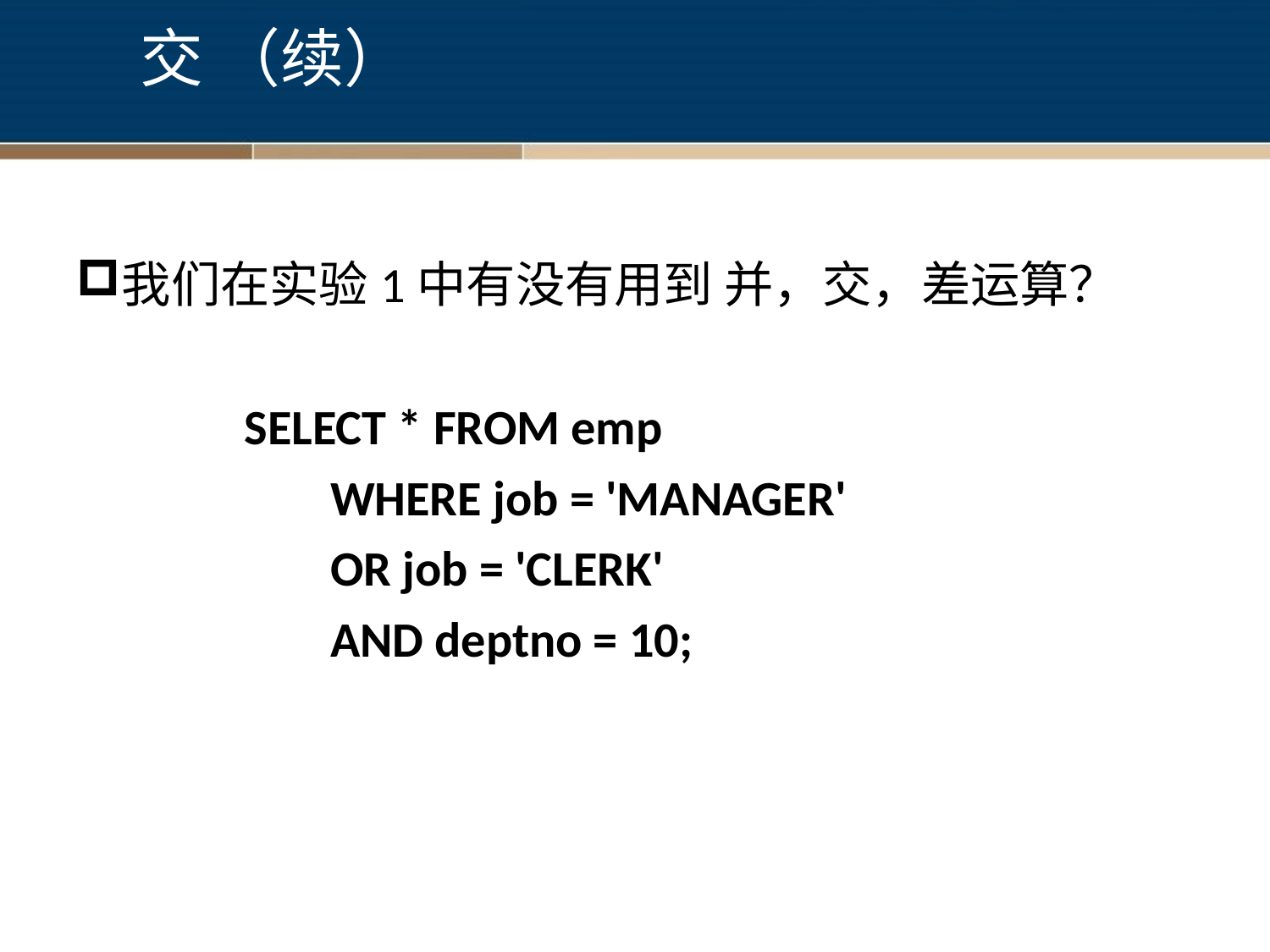

# 交 （续）
我们在实验1中有没有用到 并，交，差运算？

               SELECT * FROM emp
 		WHERE job = 'MANAGER'
		OR job = 'CLERK'
		AND deptno = 10;